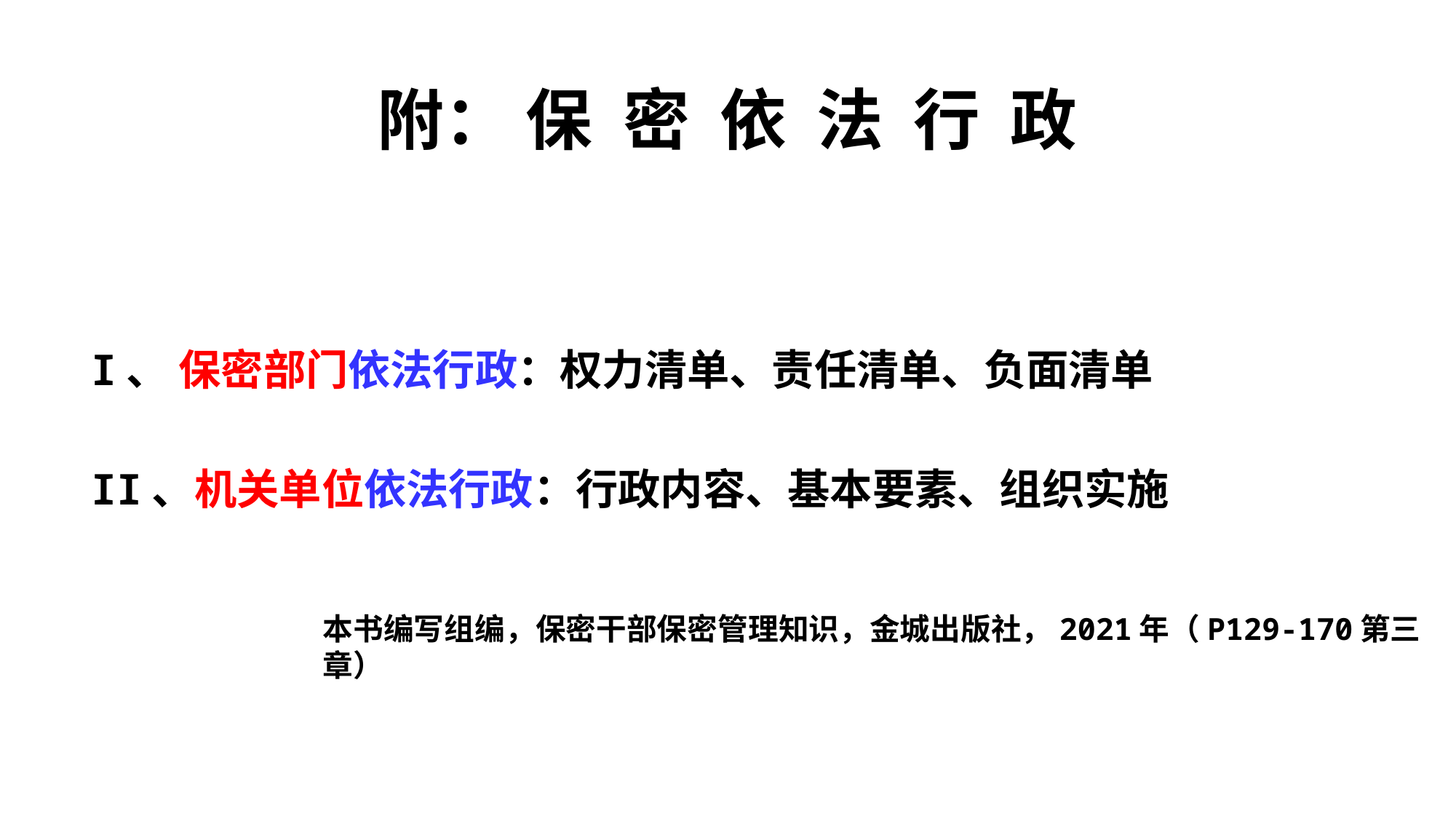

# 附： 保  密  依  法  行  政
I、 保密部门依法行政：权力清单、责任清单、负面清单
II、机关单位依法行政：行政内容、基本要素、组织实施
本书编写组编，保密干部保密管理知识，金城出版社，2021年（P129-170第三章）